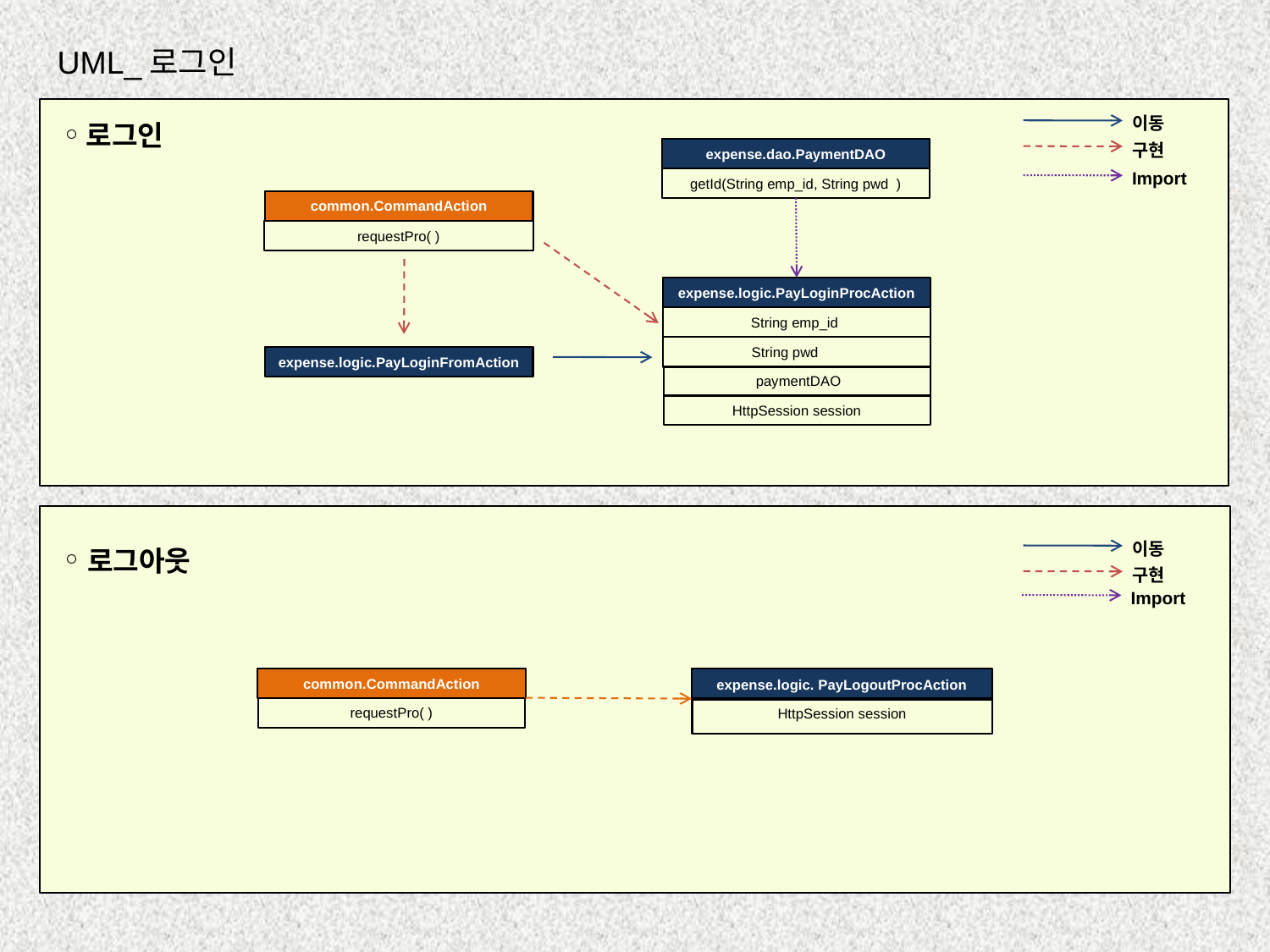

UML_로그인

이동
로그인
○
구현
expense.dao.PaymentDAO
getId(String emp_id, String pwd  )

Import
common.CommandAction

requestPro( )
expense.logic.PayLoginProcAction

String emp_id

String pwd
expense.logic.PayLoginFromAction

paymentDAO

HttpSession session

이동
로그아웃
○
구현
 `
Import
common.CommandAction
expense.logic. PayLogoutProcAction

requestPro( )

HttpSession session